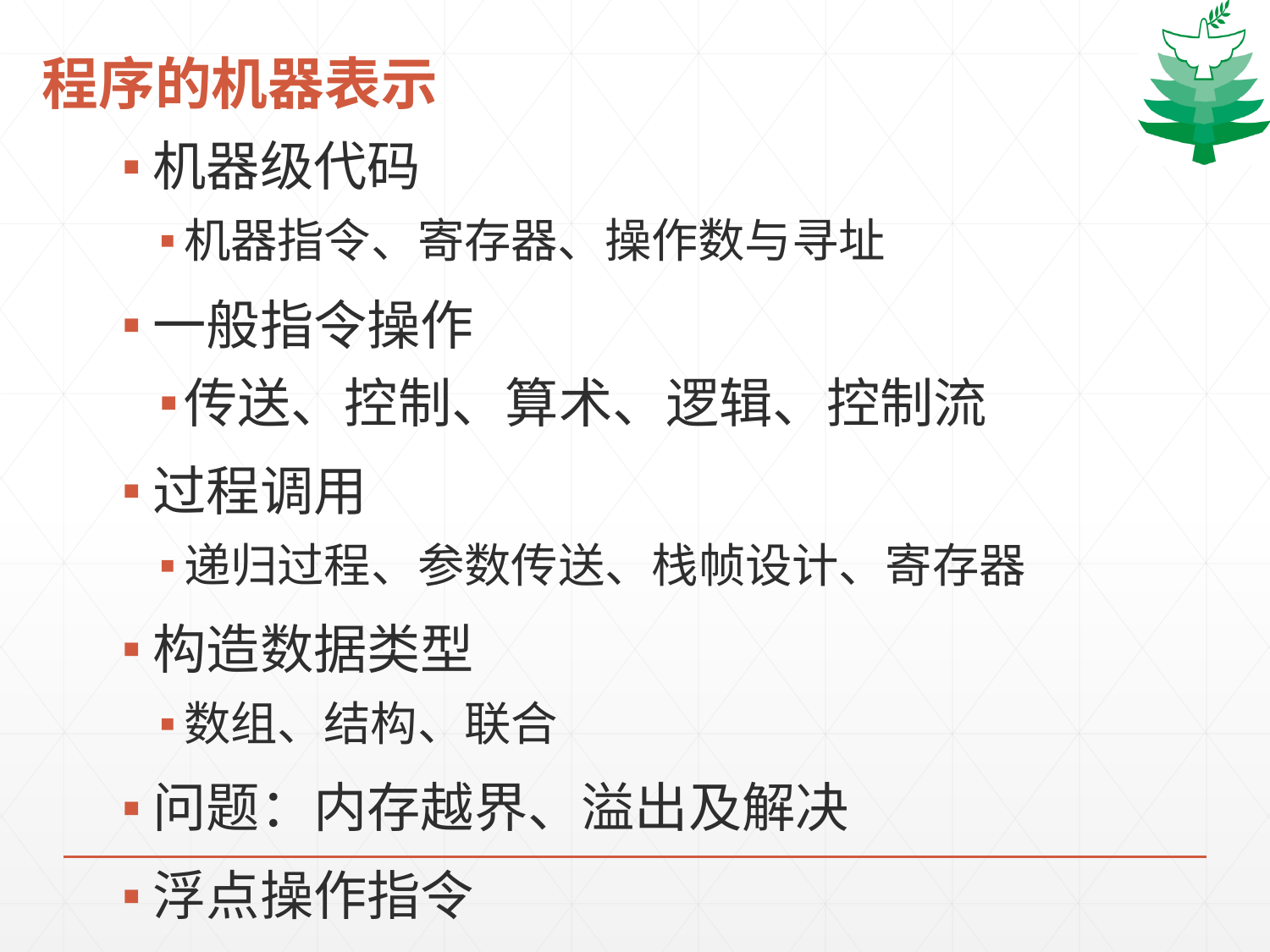

# 程序的机器表示
机器级代码
机器指令、寄存器、操作数与寻址
一般指令操作
传送、控制、算术、逻辑、控制流
过程调用
递归过程、参数传送、栈帧设计、寄存器
构造数据类型
数组、结构、联合
问题：内存越界、溢出及解决
浮点操作指令